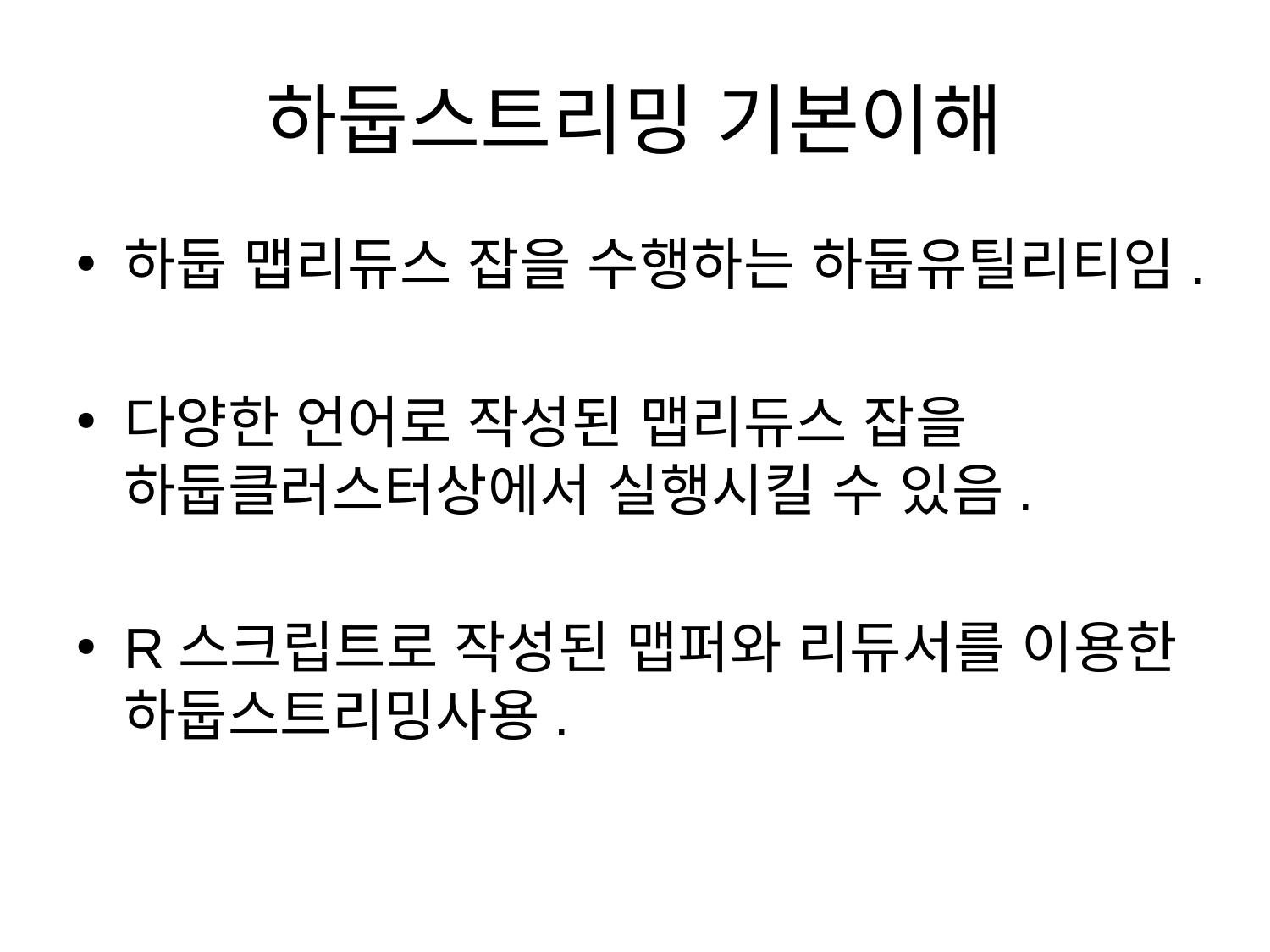

# 하둡스트리밍 기본이해
하둡 맵리듀스 잡을 수행하는 하둡유틸리티임.

다양한 언어로 작성된 맵리듀스 잡을 하둡클러스터상에서 실행시킬 수 있음.

R스크립트로 작성된 맵퍼와 리듀서를 이용한 하둡스트리밍사용.